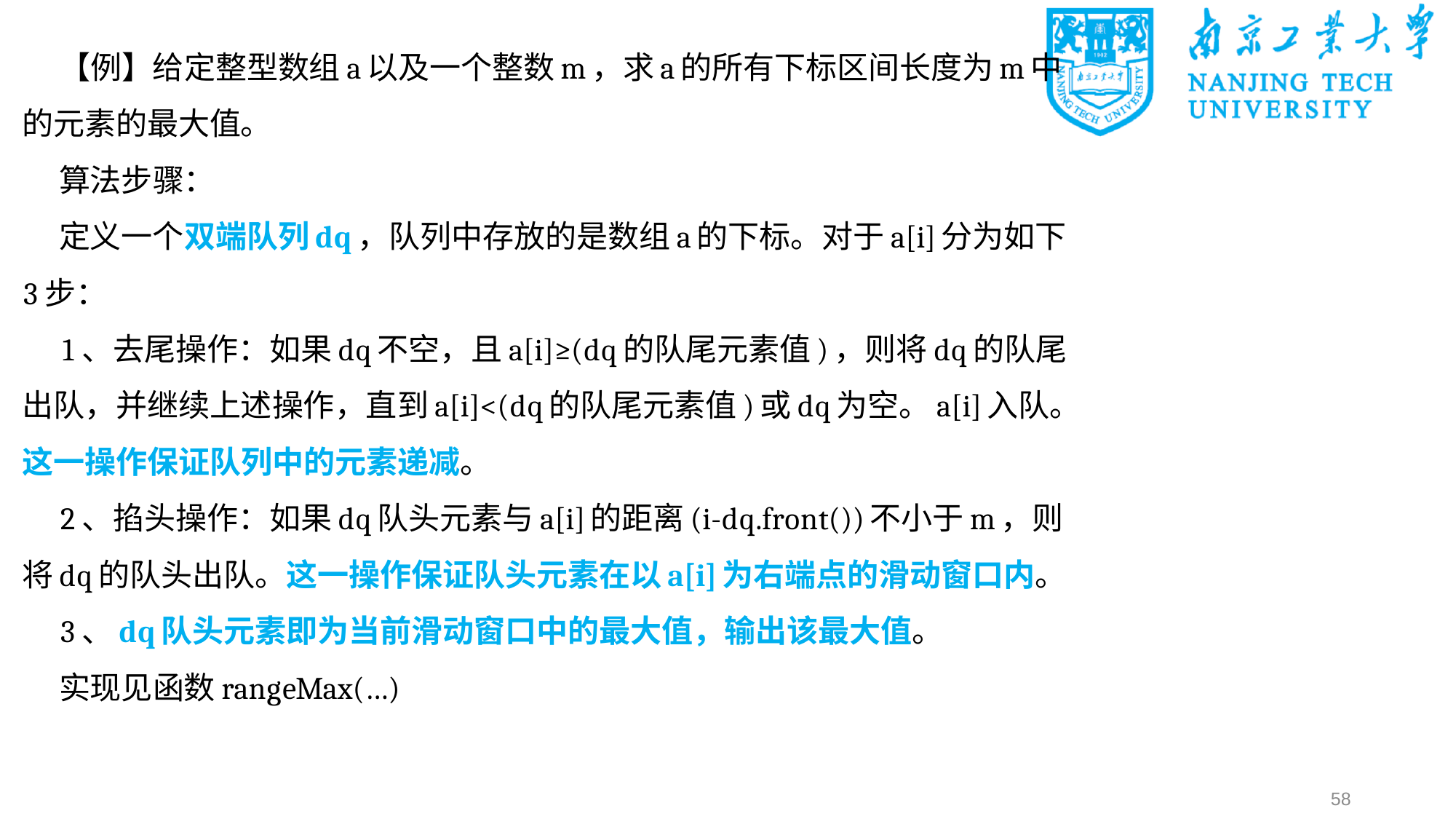

【例】给定整型数组a以及一个整数m，求a的所有下标区间长度为m中的元素的最大值。
算法步骤：
定义一个双端队列dq，队列中存放的是数组a的下标。对于a[i]分为如下3步：
1、去尾操作：如果dq不空，且a[i]≥(dq的队尾元素值)，则将dq的队尾出队，并继续上述操作，直到a[i]<(dq的队尾元素值)或dq为空。a[i]入队。这一操作保证队列中的元素递减。
2、掐头操作：如果dq队头元素与a[i]的距离(i-dq.front())不小于m，则将dq的队头出队。这一操作保证队头元素在以a[i]为右端点的滑动窗口内。
3、dq队头元素即为当前滑动窗口中的最大值，输出该最大值。
实现见函数rangeMax(…)

58